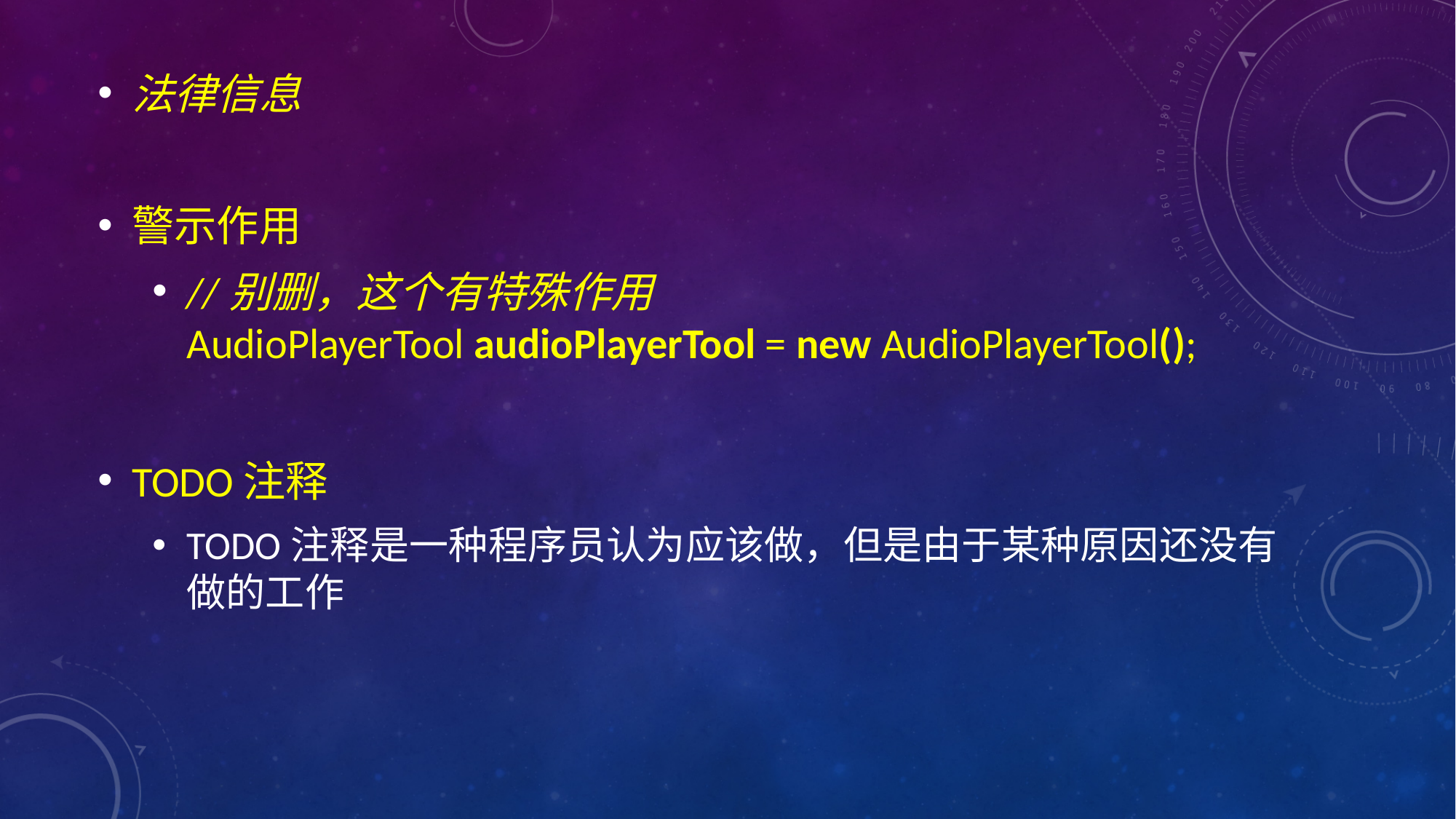

法律信息

警示作用
//别删，这个有特殊作用
AudioPlayerTool audioPlayerTool = new AudioPlayerTool();

TODO注释
TODO注释是一种程序员认为应该做，但是由于某种原因还没有做的工作